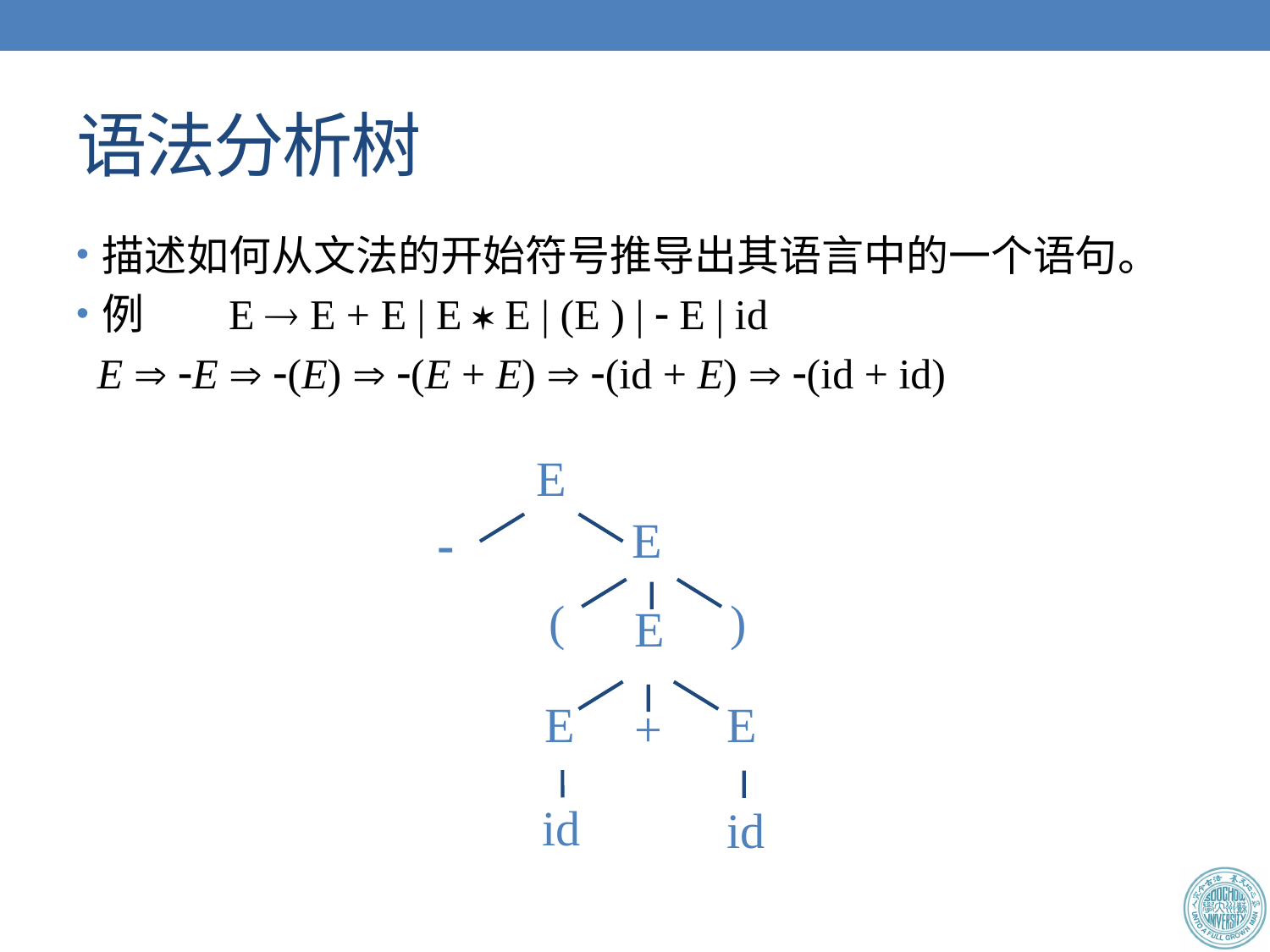

# 语法分析树
描述如何从文法的开始符号推导出其语言中的一个语句。
例	E → E + E | E ∗ E | (E ) | − E | id
  E ⇒ −E ⇒ −(E) ⇒ −(E + E) ⇒ −(id + E) ⇒ −(id + id)

E
E
−

(
)
E

E
E
+

id
id